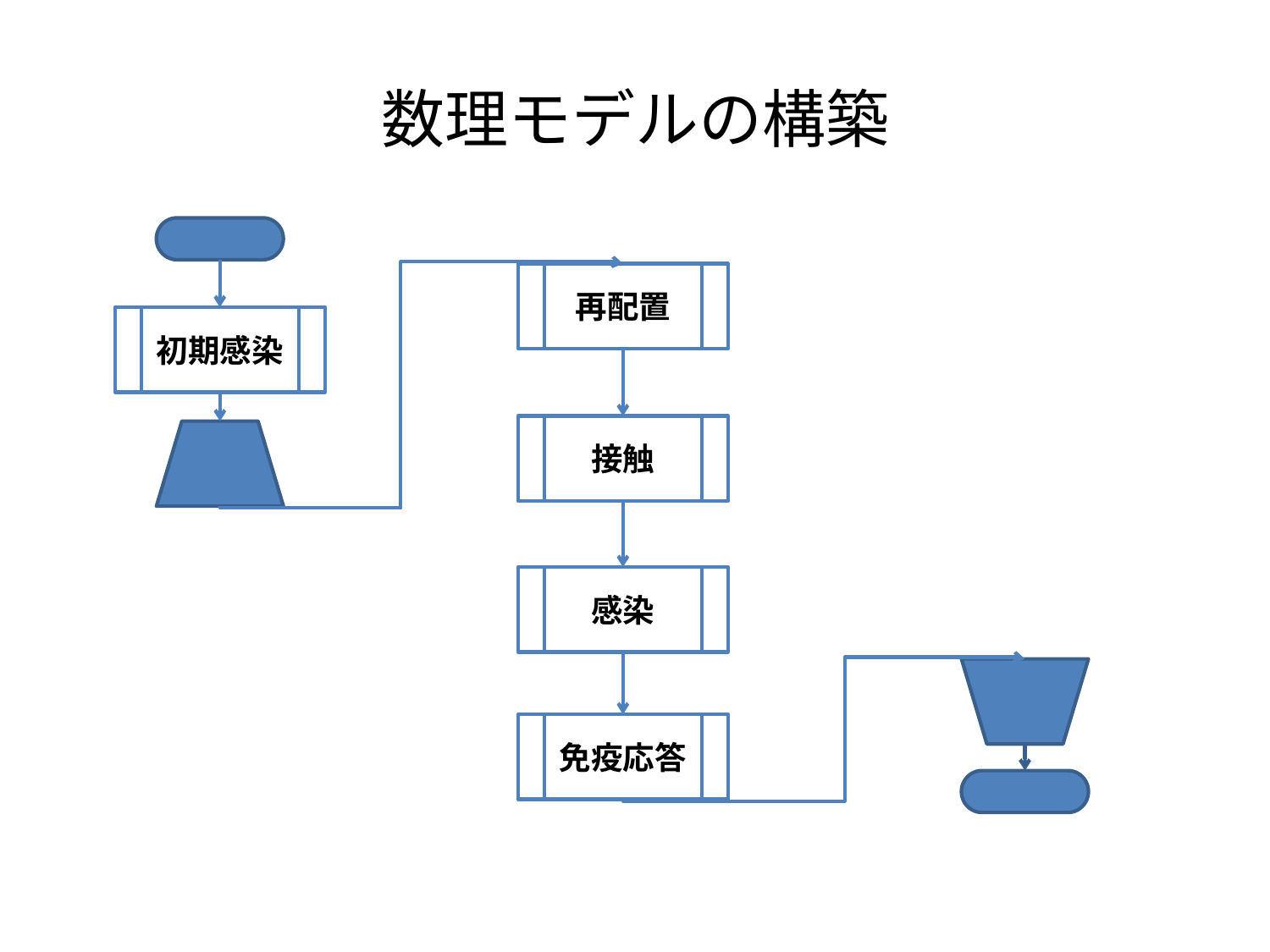

# 数理モデルの構築

再配置
初期感染
接触

感染

免疫応答